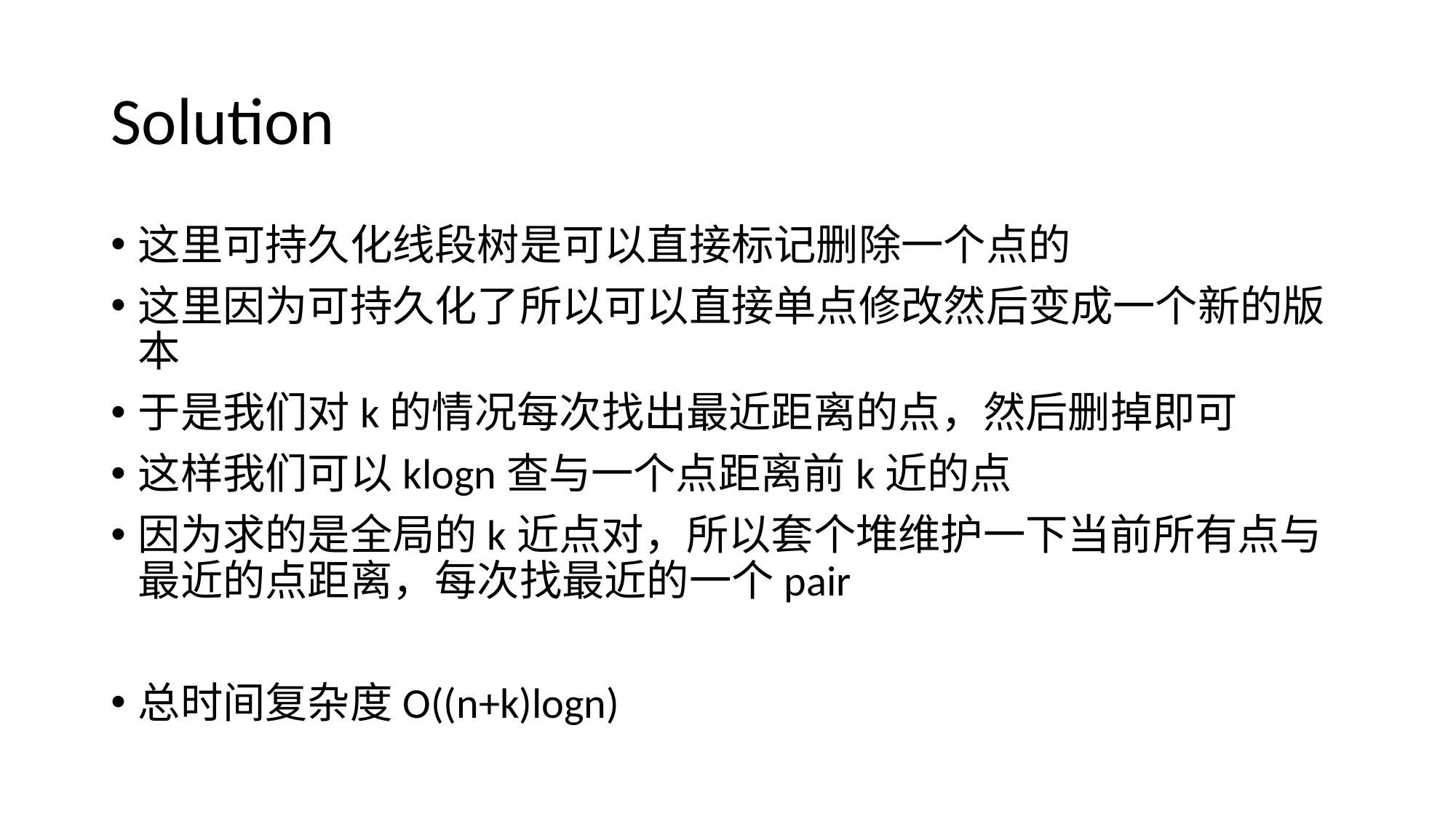

# Solution
这里可持久化线段树是可以直接标记删除一个点的
这里因为可持久化了所以可以直接单点修改然后变成一个新的版本
于是我们对k的情况每次找出最近距离的点，然后删掉即可
这样我们可以klogn查与一个点距离前k近的点
因为求的是全局的k近点对，所以套个堆维护一下当前所有点与最近的点距离，每次找最近的一个pair

总时间复杂度O((n+k)logn)